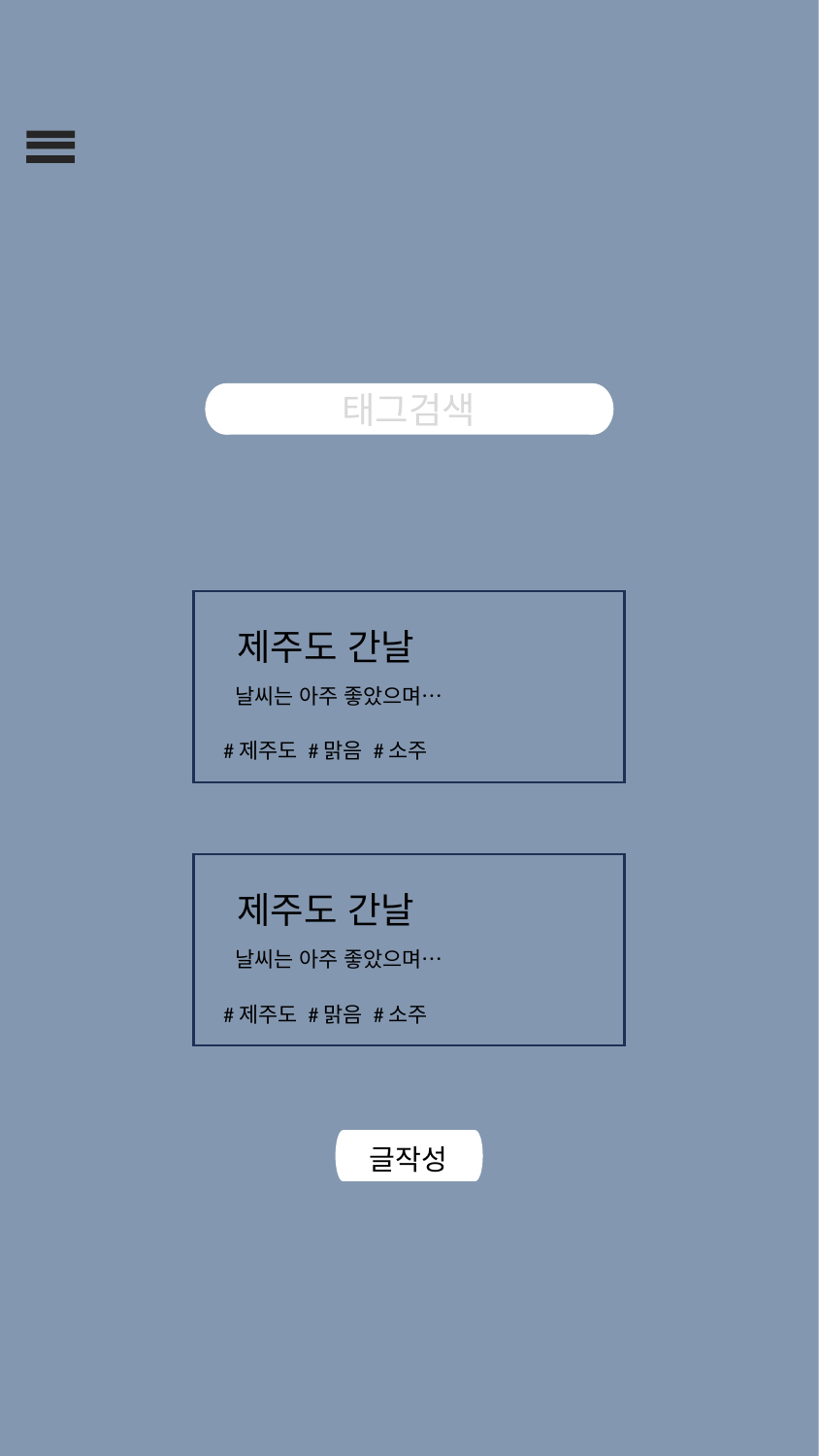

main

태그검색

제주도 간날
날씨는 아주 좋았으며…
#제주도 #맑음 #소주

제주도 간날
날씨는 아주 좋았으며…
#제주도 #맑음 #소주

글작성